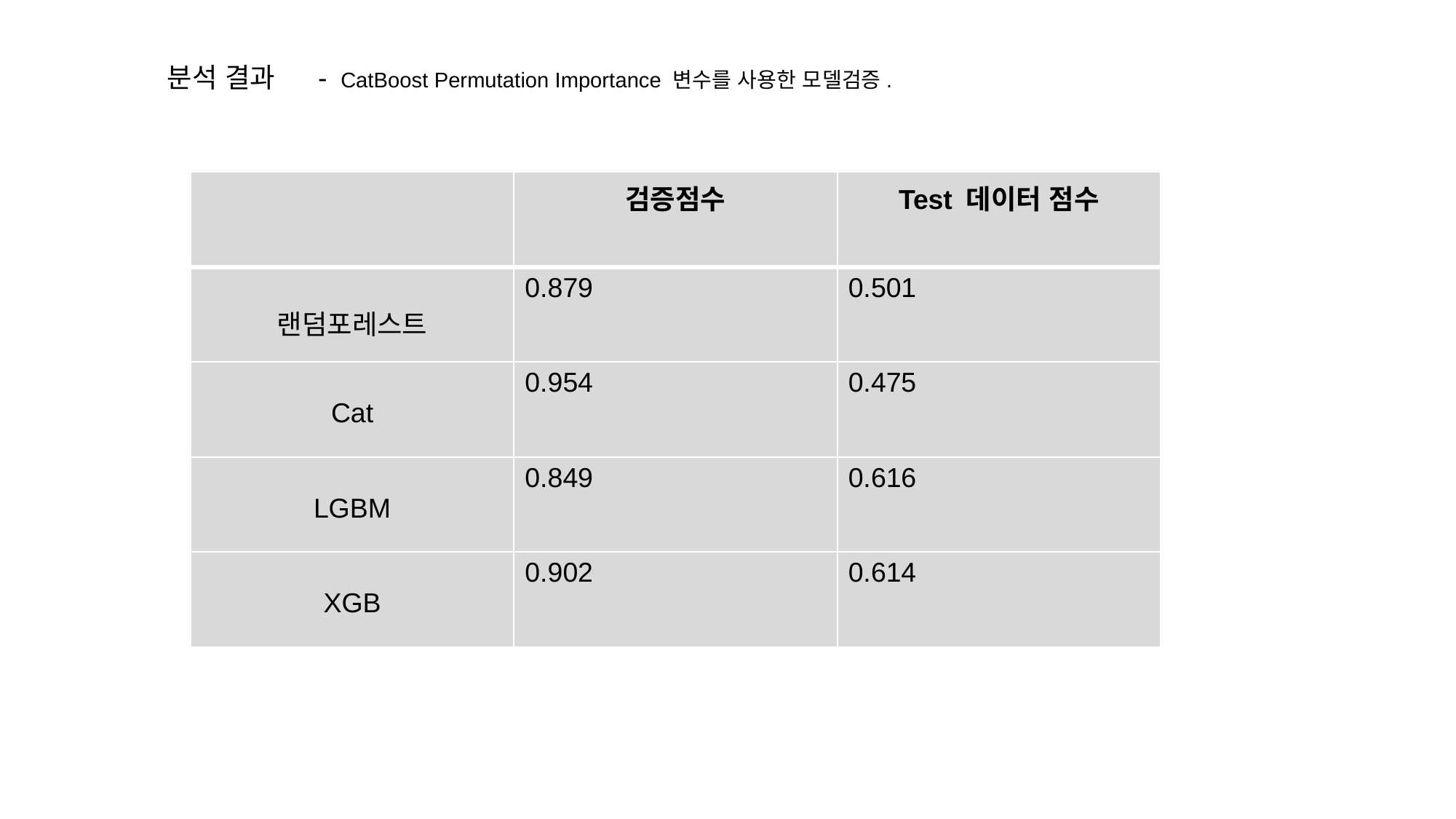

분석 결과
-  CatBoost Permutation Importance 변수를 사용한 모델검증.
|  | 검증점수 | Test 데이터 점수 |
| --- | --- | --- |
| 랜덤포레스트 | 0.879 | 0.501 |
| Cat | 0.954 | 0.475 |
| LGBM | 0.849 | 0.616 |
| XGB | 0.902 | 0.614 |